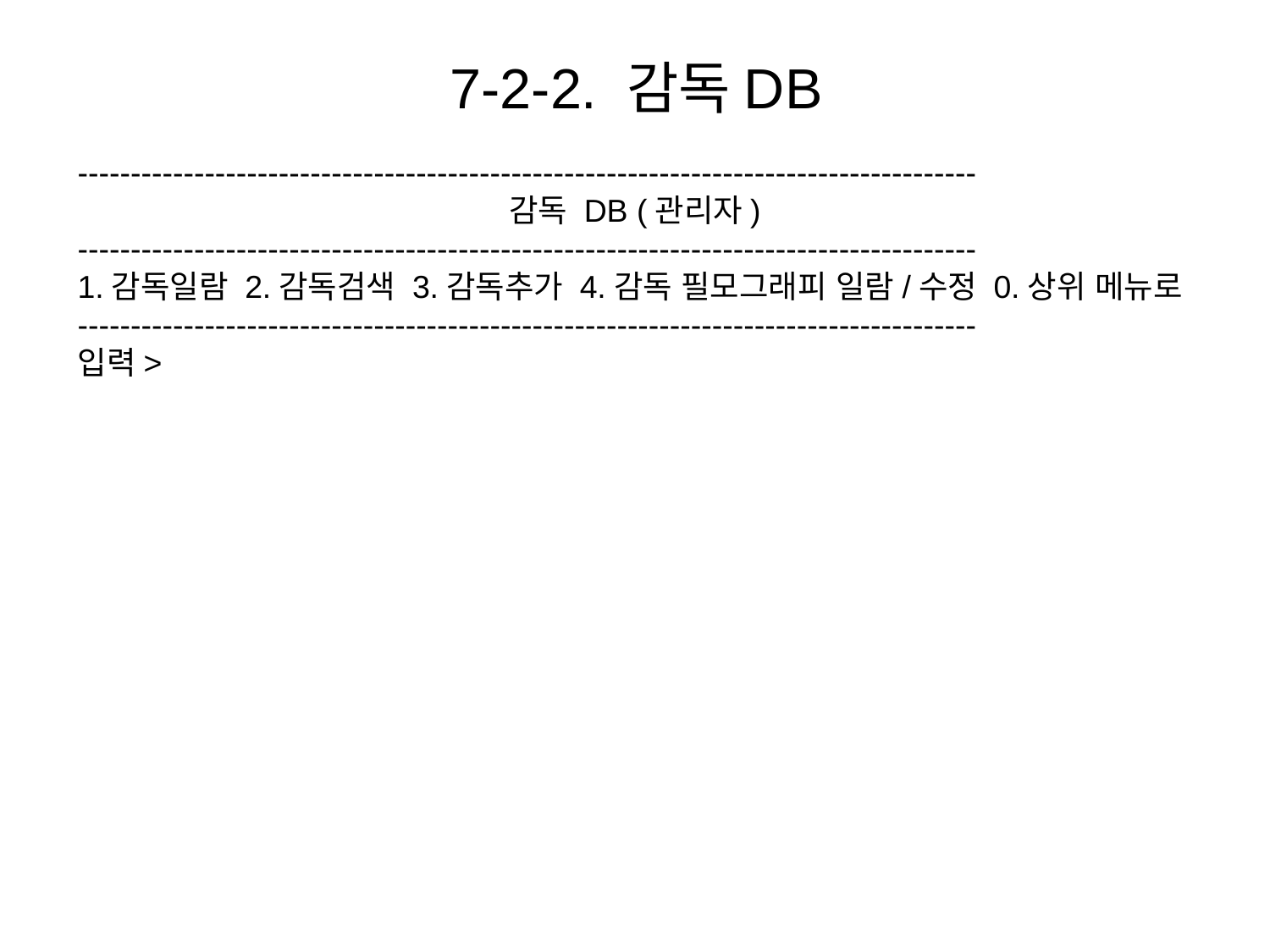

# 7-2-2. 감독DB
-------------------------------------------------------------------------------------
감독 DB (관리자)
-------------------------------------------------------------------------------------
1.감독일람 2.감독검색 3.감독추가 4.감독 필모그래피 일람/수정 0.상위 메뉴로
-------------------------------------------------------------------------------------
입력>